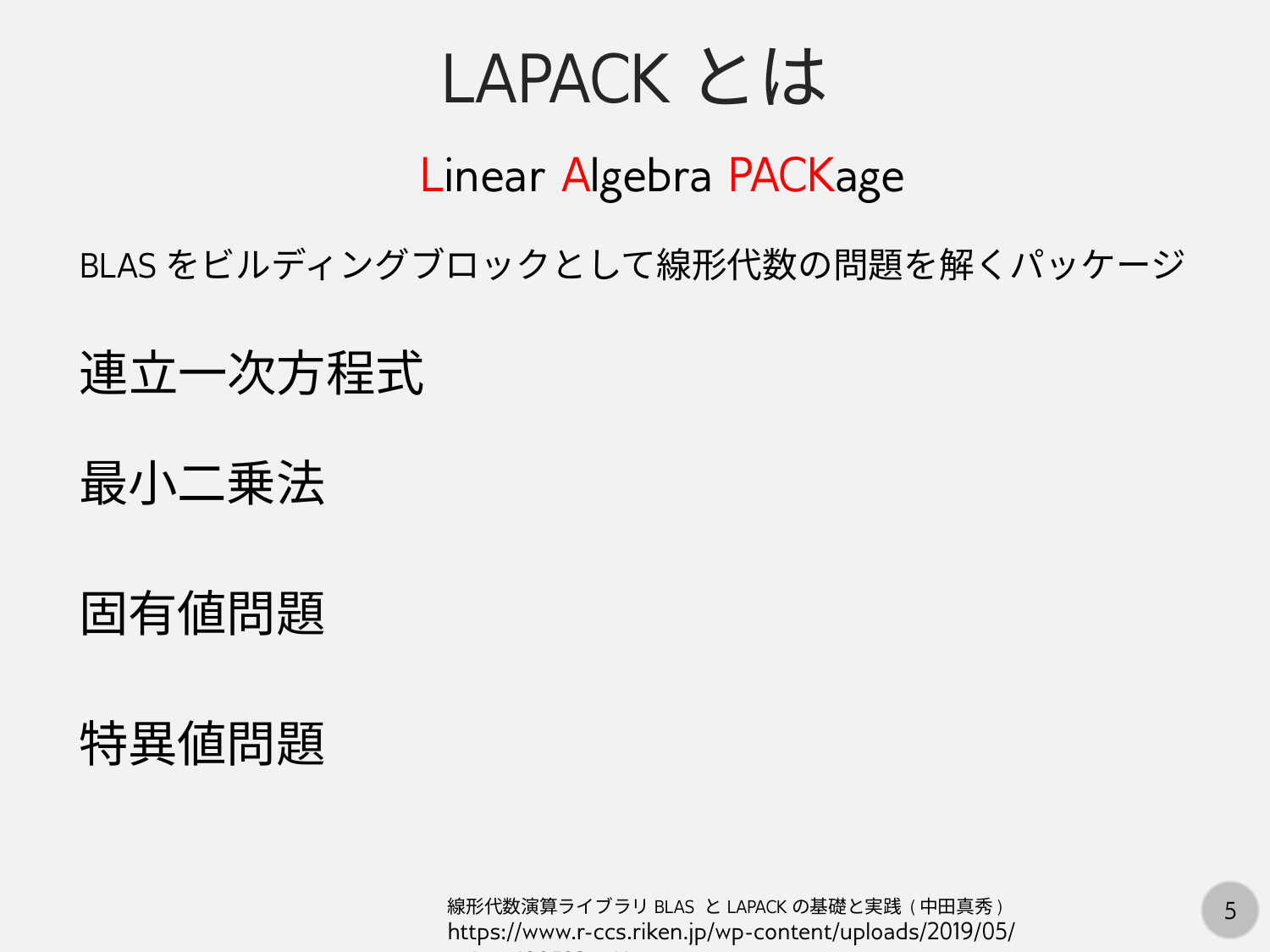

LAPACKとは
Linear Algebra PACKage
BLASをビルディングブロックとして線形代数の問題を解くパッケージ
連立一次方程式
最小二乗法
固有値問題
特異値問題
線形代数演算ライブラリBLAS とLAPACKの基礎と実践 (中田真秀)
https://www.r-ccs.riken.jp/wp-content/uploads/2019/05/nakata190523.pdf